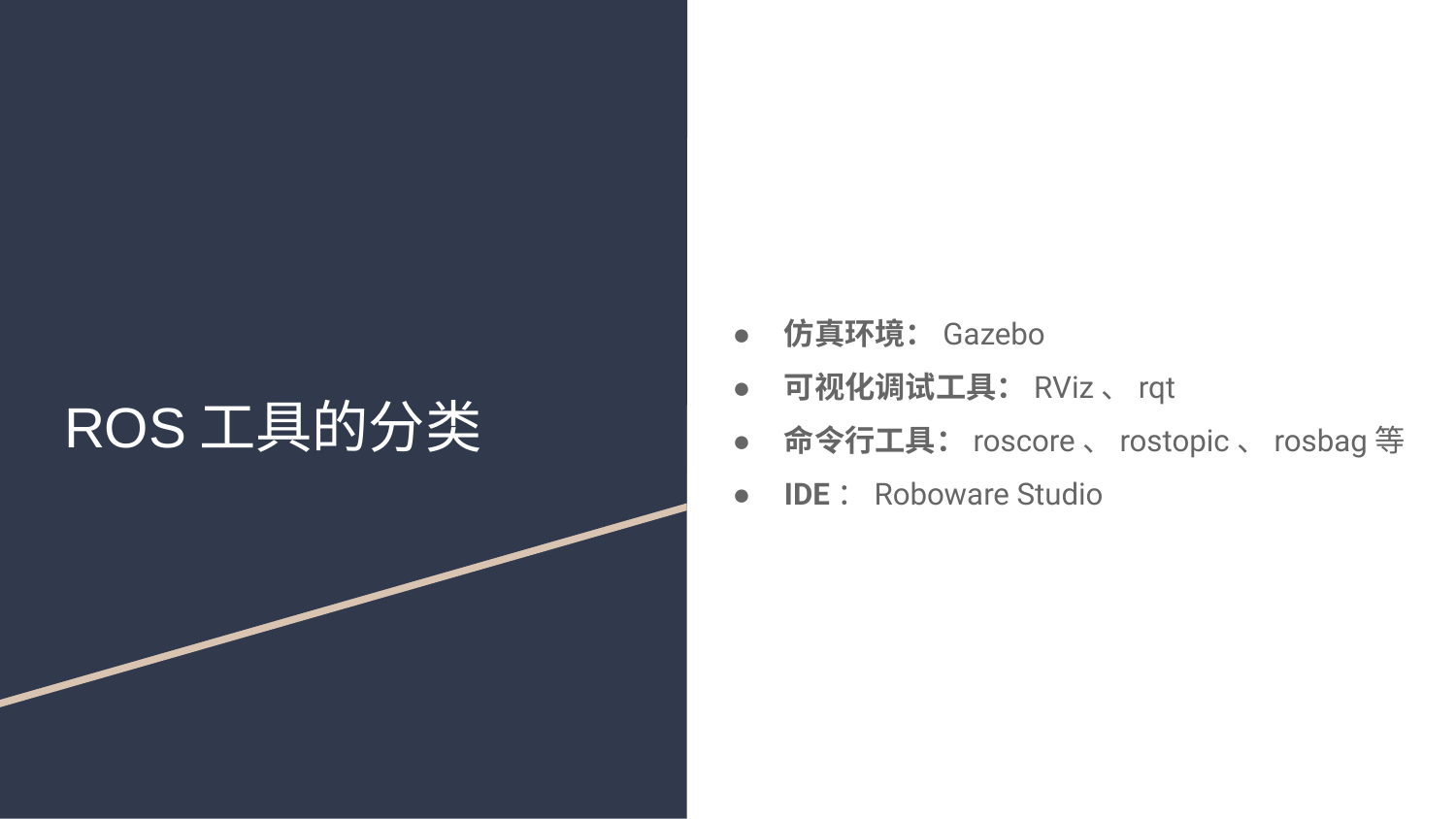

# ROS工具的分类
仿真环境：Gazebo
可视化调试工具：RViz、rqt
命令行工具：roscore、rostopic、rosbag等
IDE：Roboware Studio